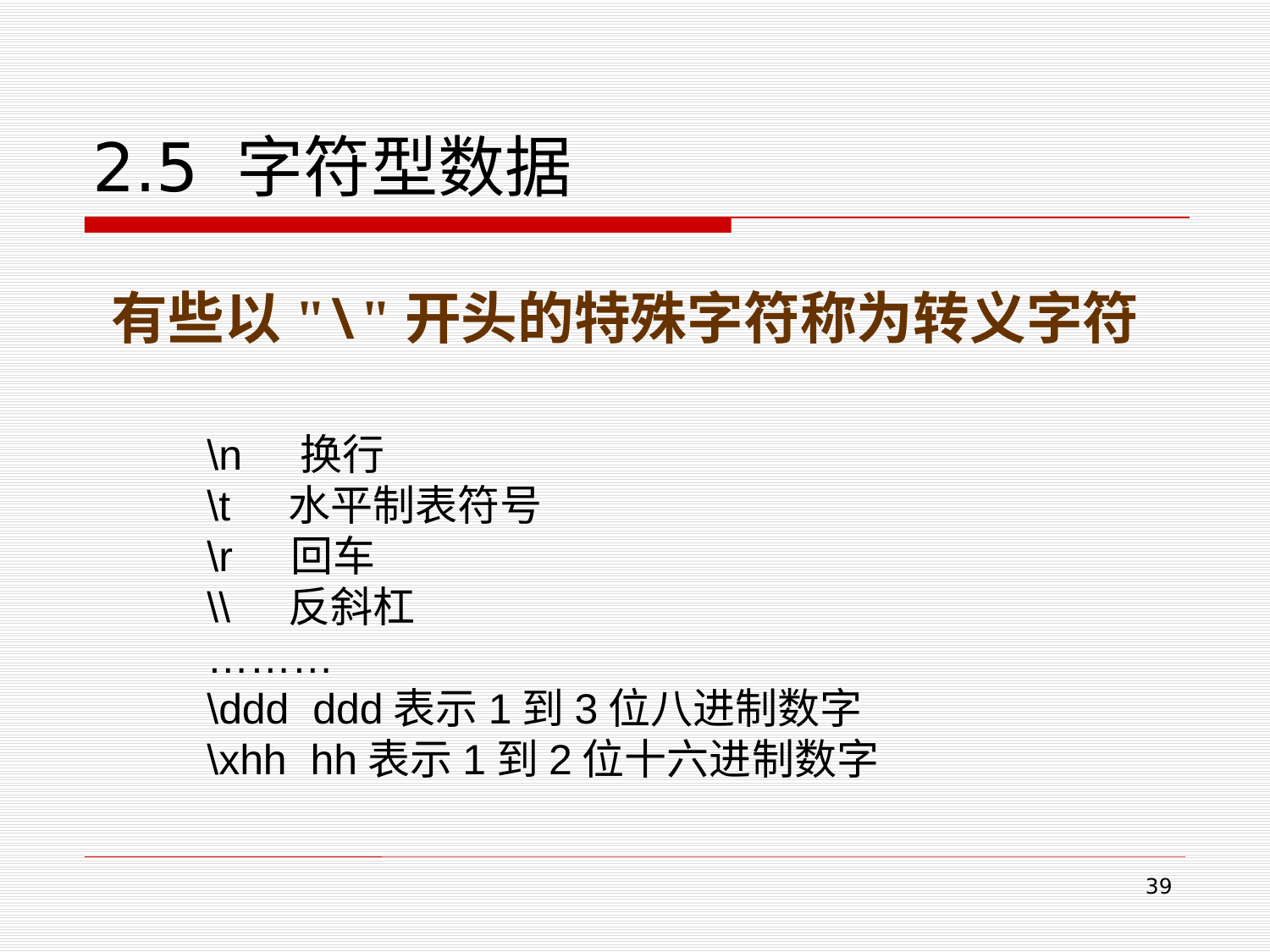

# 2.5 字符型数据
 有些以"\"开头的特殊字符称为转义字符
\n    换行
\t    水平制表符号
\r    回车
\\    反斜杠
………
\ddd  ddd表示1到3位八进制数字
\xhh  hh表示1到2位十六进制数字
39